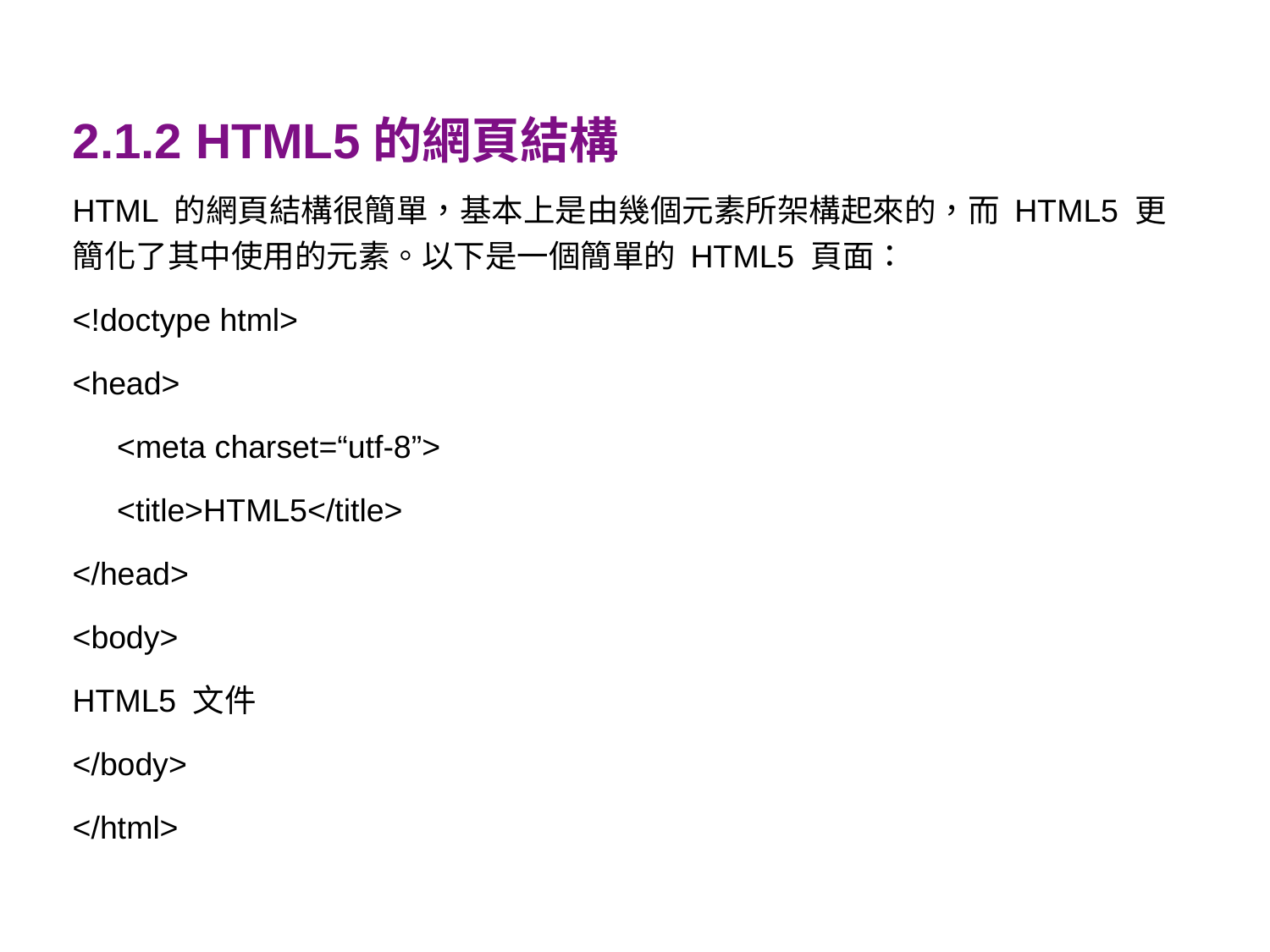

2.1.2 HTML5的網頁結構
HTML 的網頁結構很簡單，基本上是由幾個元素所架構起來的，而 HTML5 更簡化了其中使用的元素。以下是一個簡單的 HTML5 頁面：
<!doctype html>
<head>
     <meta charset=“utf-8”>
     <title>HTML5</title>
</head>
<body>
HTML5 文件
</body>
</html>